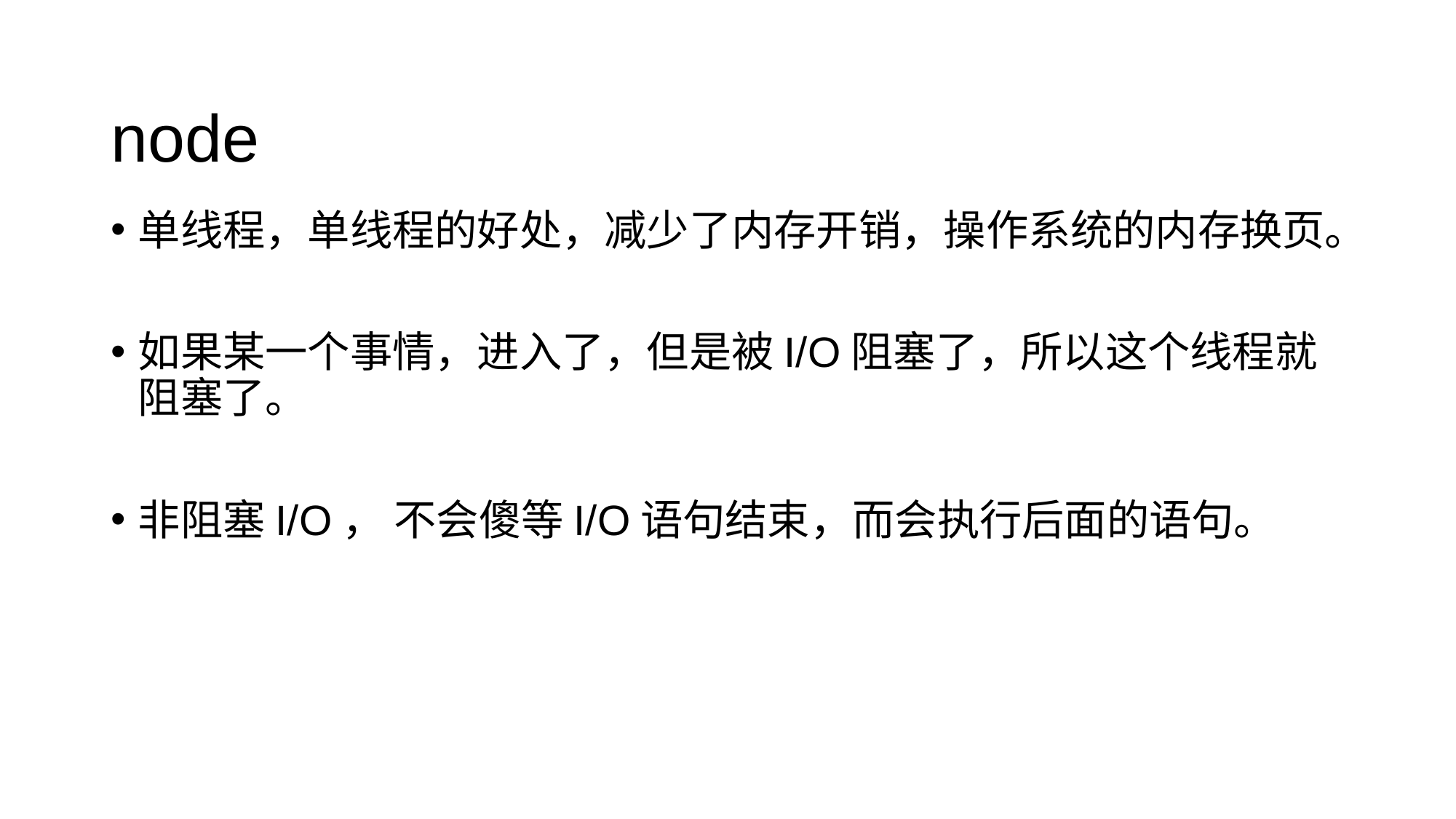

# node
单线程，单线程的好处，减少了内存开销，操作系统的内存换页。

如果某一个事情，进入了，但是被I/O阻塞了，所以这个线程就阻塞了。

非阻塞I/O， 不会傻等I/O语句结束，而会执行后面的语句。